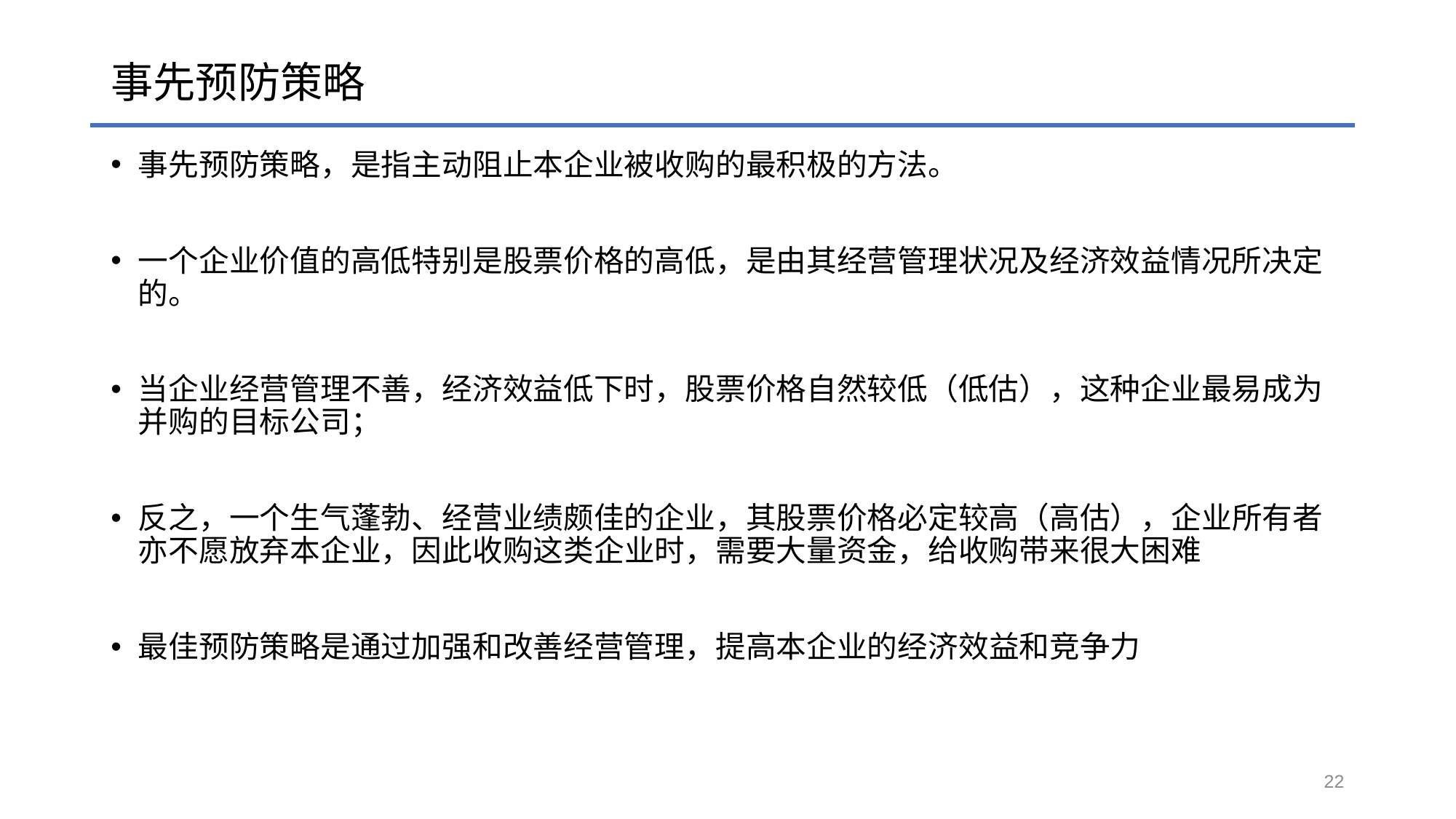

# 事先预防策略
事先预防策略，是指主动阻止本企业被收购的最积极的方法。

一个企业价值的高低特别是股票价格的高低，是由其经营管理状况及经济效益情况所决定的。

当企业经营管理不善，经济效益低下时，股票价格自然较低（低估），这种企业最易成为并购的目标公司；

反之，一个生气蓬勃、经营业绩颇佳的企业，其股票价格必定较高（高估），企业所有者亦不愿放弃本企业，因此收购这类企业时，需要大量资金，给收购带来很大困难

最佳预防策略是通过加强和改善经营管理，提高本企业的经济效益和竞争力

22